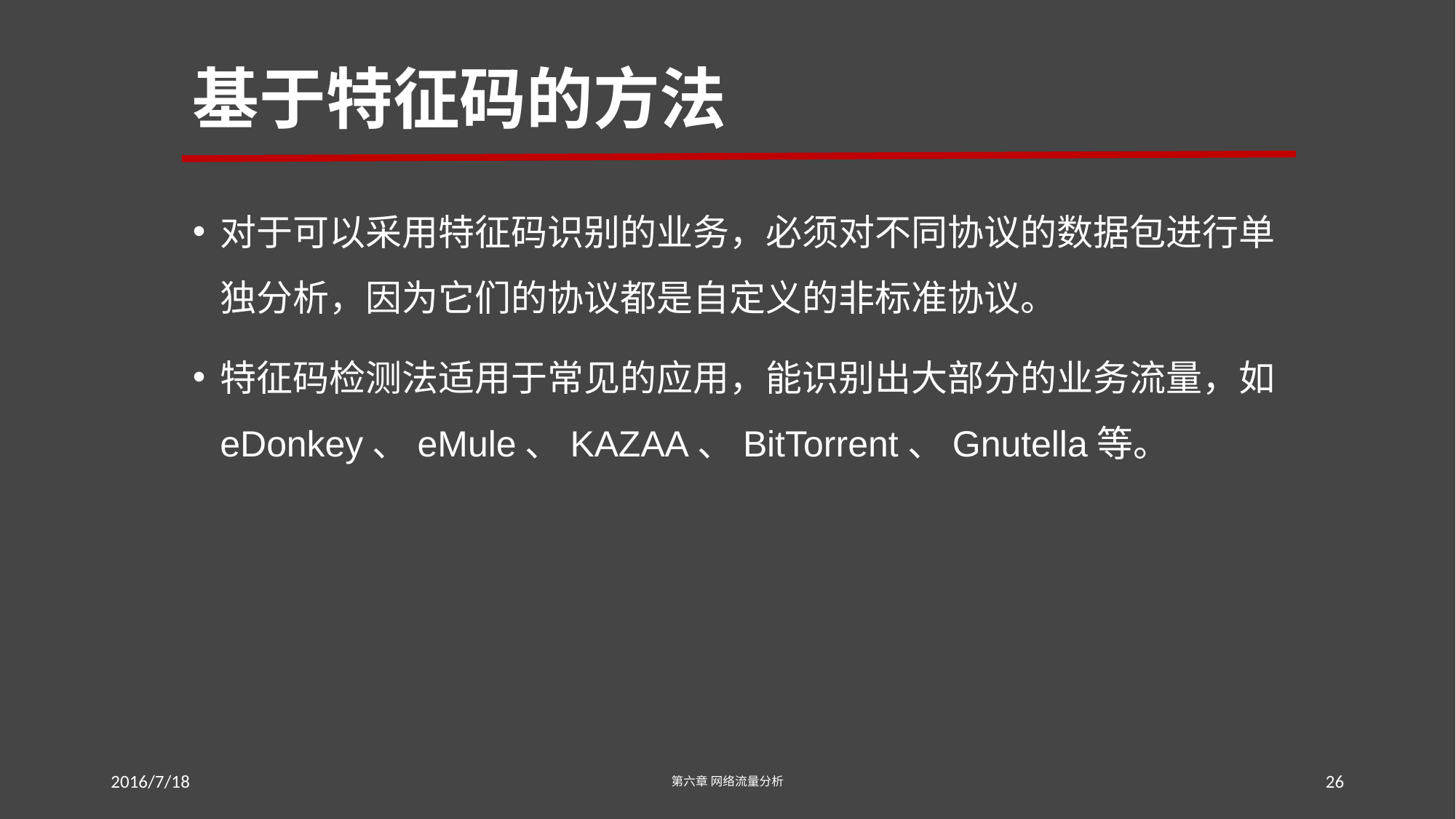

# 基于特征码的方法
对于可以采用特征码识别的业务，必须对不同协议的数据包进行单独分析，因为它们的协议都是自定义的非标准协议。
特征码检测法适用于常见的应用，能识别出大部分的业务流量，如eDonkey、eMule、KAZAA、BitTorrent、Gnutella等。
2016/7/18
第六章 网络流量分析
26